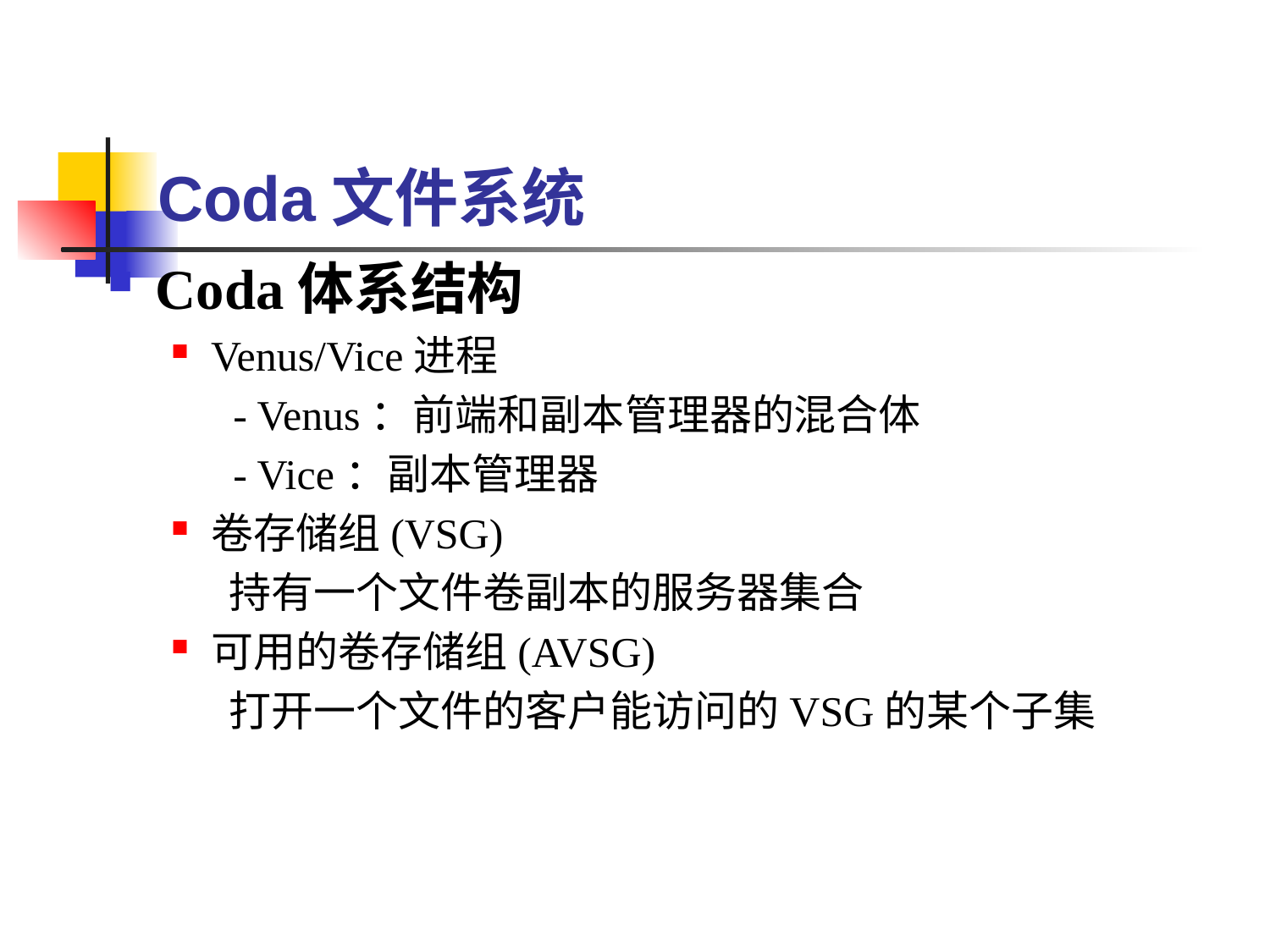

# Coda文件系统
Coda体系结构
Venus/Vice进程
　 - Venus：前端和副本管理器的混合体
　 - Vice：副本管理器
卷存储组(VSG)
     持有一个文件卷副本的服务器集合
可用的卷存储组(AVSG)
     打开一个文件的客户能访问的VSG的某个子集